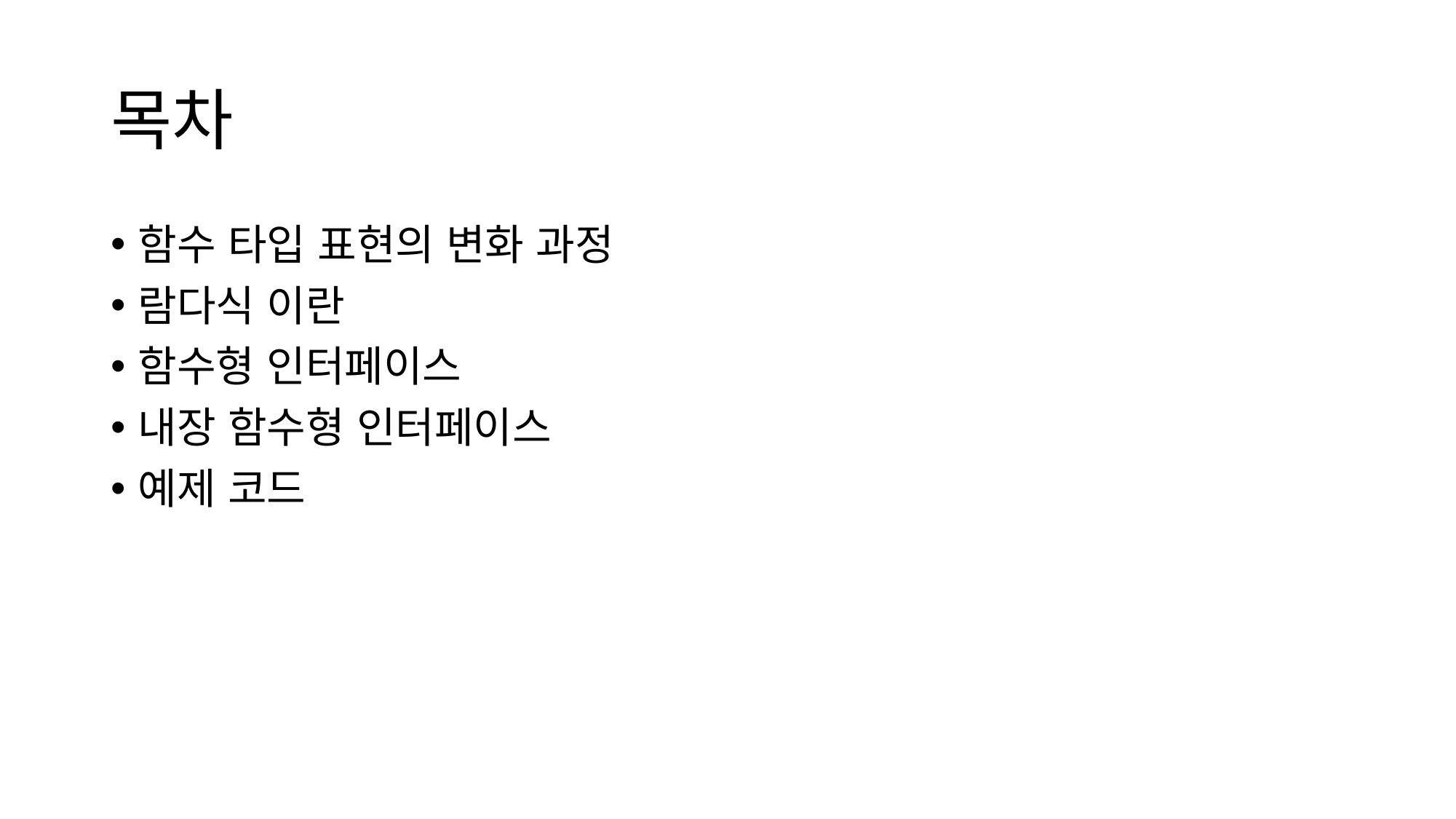

# 목차
함수 타입 표현의 변화 과정
람다식 이란
함수형 인터페이스
내장 함수형 인터페이스
예제 코드